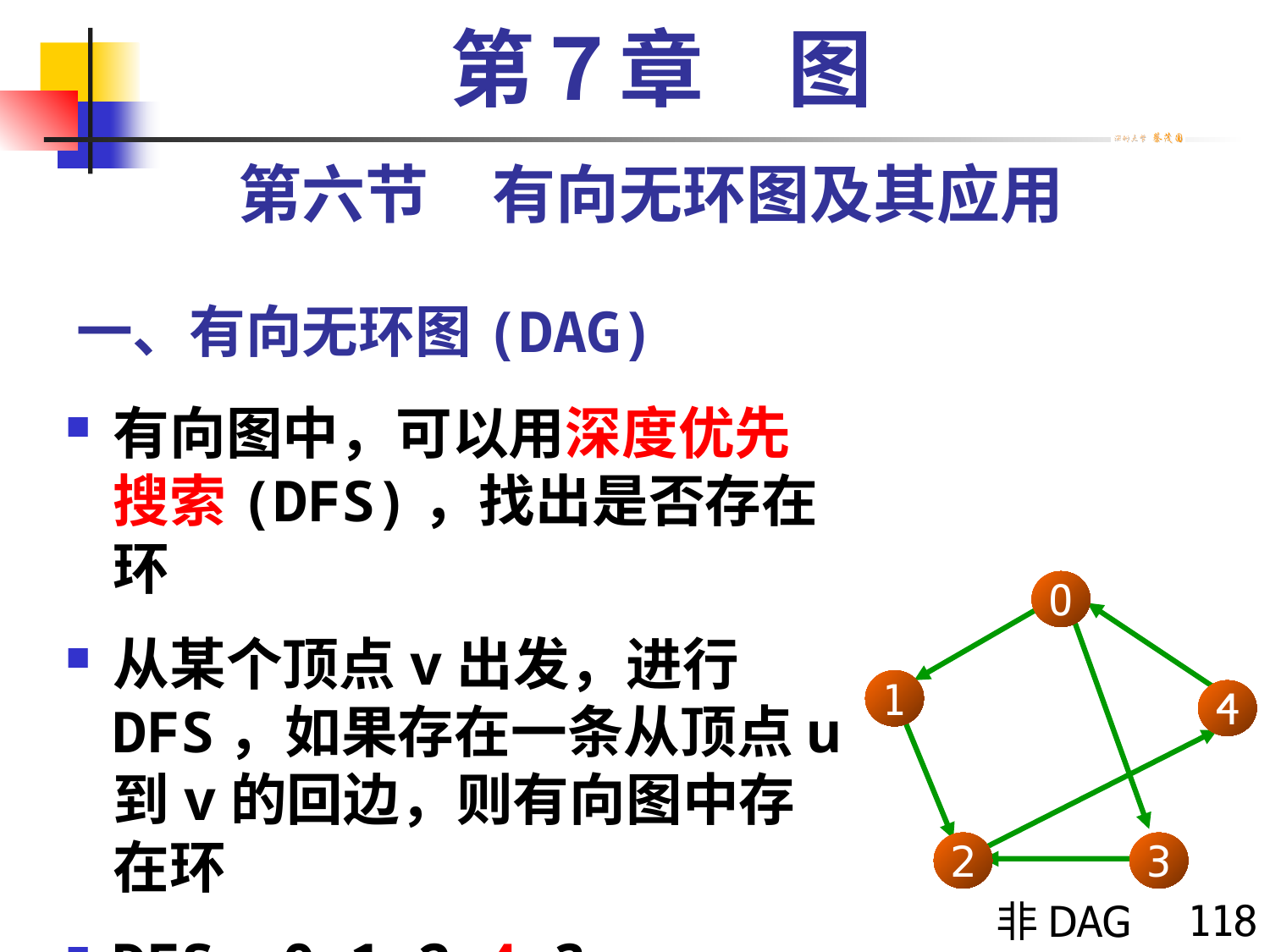

第７章　图
第六节　有向无环图及其应用
# 一、有向无环图(DAG)
有向图中，可以用深度优先搜索(DFS)，找出是否存在环
从某个顶点v出发，进行DFS，如果存在一条从顶点u到v的回边，则有向图中存在环
DFS: 0,1,2,4,3
0

1
4

2
3

118
非DAG